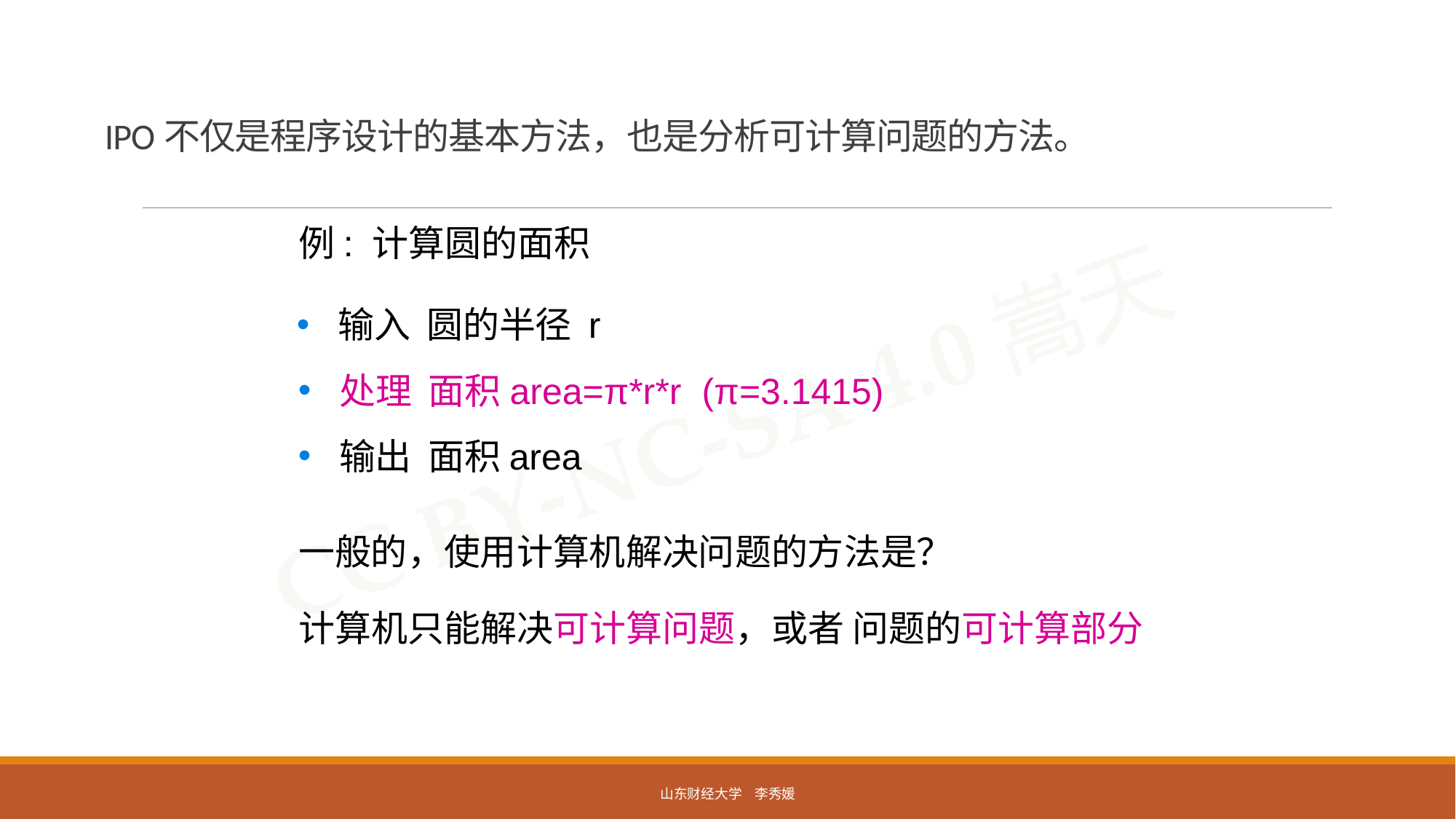

# IPO不仅是程序设计的基本方法，也是分析可计算问题的方法。
例: 计算圆的面积

输入  圆的半径 r
处理  面积area=π*r*r  (π=3.1415)
输出  面积area

一般的，使用计算机解决问题的方法是？
计算机只能解决可计算问题，或者 问题的可计算部分
山东财经大学   李秀媛